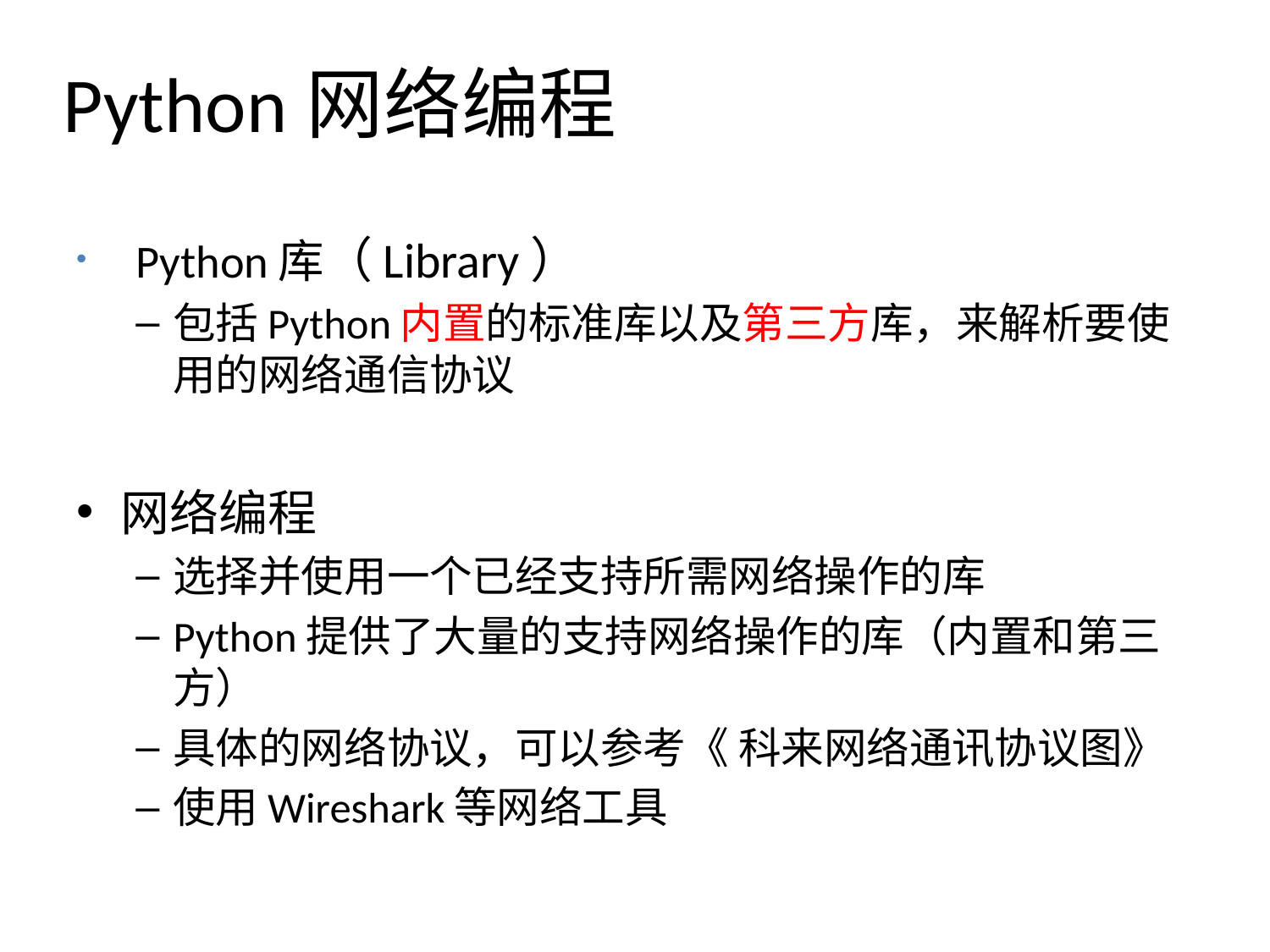

# Python网络编程
Python库（Library）
包括Python内置的标准库以及第三方库，来解析要使用的网络通信协议

网络编程
选择并使用一个已经支持所需网络操作的库
Python提供了大量的支持网络操作的库（内置和第三方）
具体的网络协议，可以参考《 科来网络通讯协议图》
使用Wireshark等网络工具